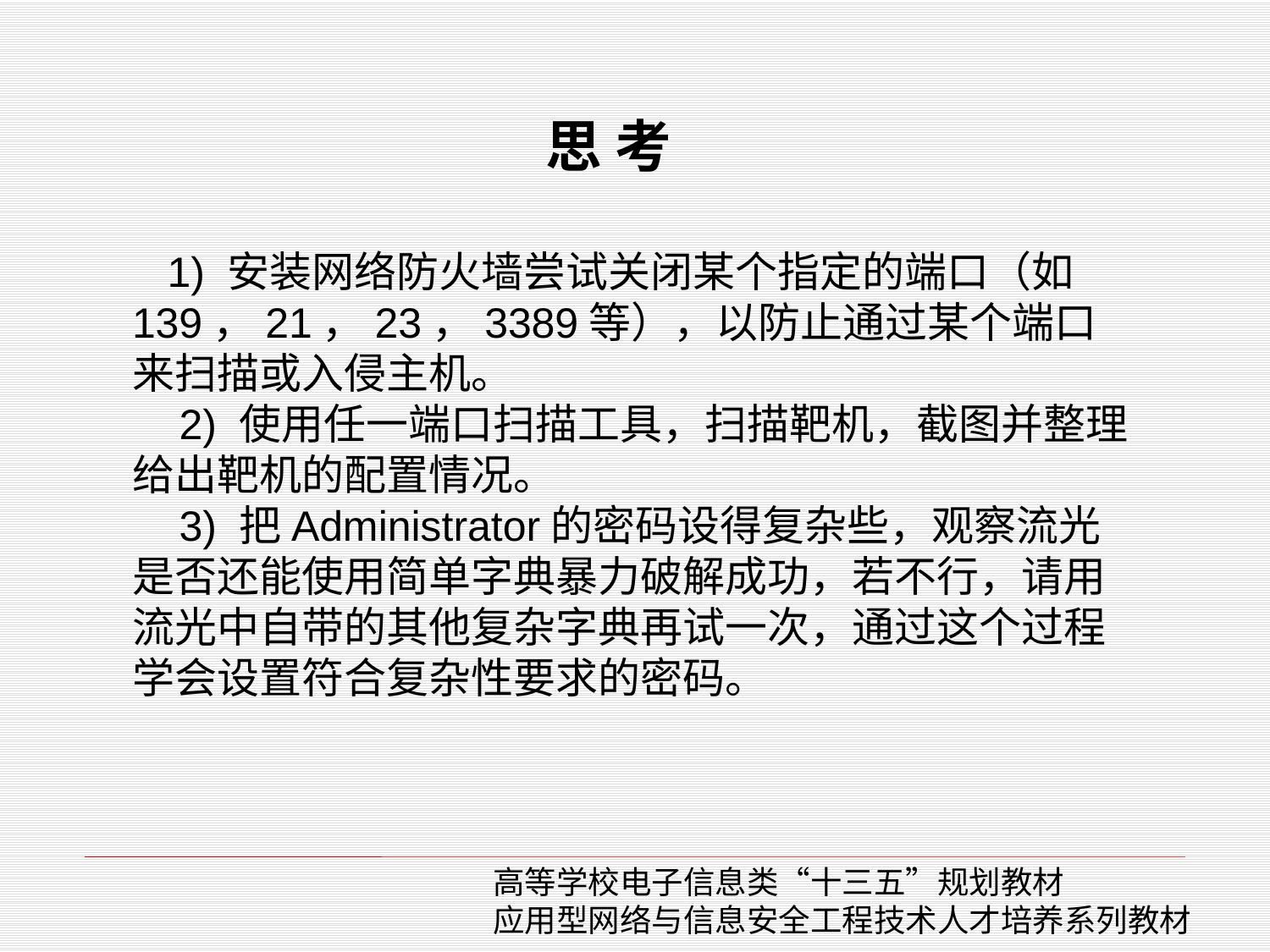

思 考
1) 安装网络防火墙尝试关闭某个指定的端口（如139，21，23，3389等），以防止通过某个端口来扫描或入侵主机。
 2) 使用任一端口扫描工具，扫描靶机，截图并整理给出靶机的配置情况。
 3) 把Administrator的密码设得复杂些，观察流光是否还能使用简单字典暴力破解成功，若不行，请用流光中自带的其他复杂字典再试一次，通过这个过程学会设置符合复杂性要求的密码。
高等学校电子信息类“十三五”规划教材
应用型网络与信息安全工程技术人才培养系列教材